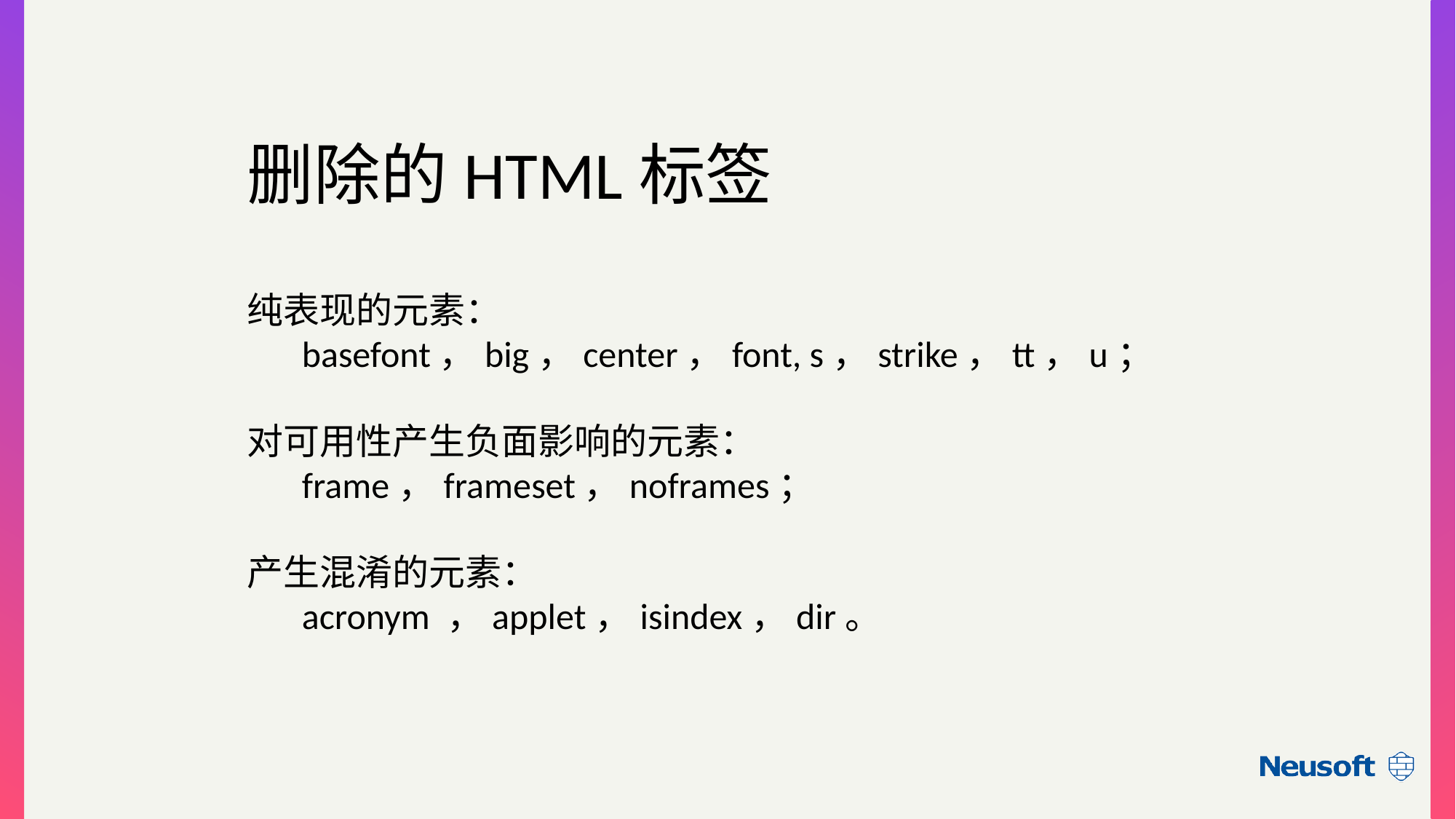

# 删除的HTML标签
纯表现的元素：
basefont，big，center，font, s，strike，tt，u；

对可用性产生负面影响的元素：
frame，frameset，noframes；

产生混淆的元素：
acronym ，applet，isindex，dir。